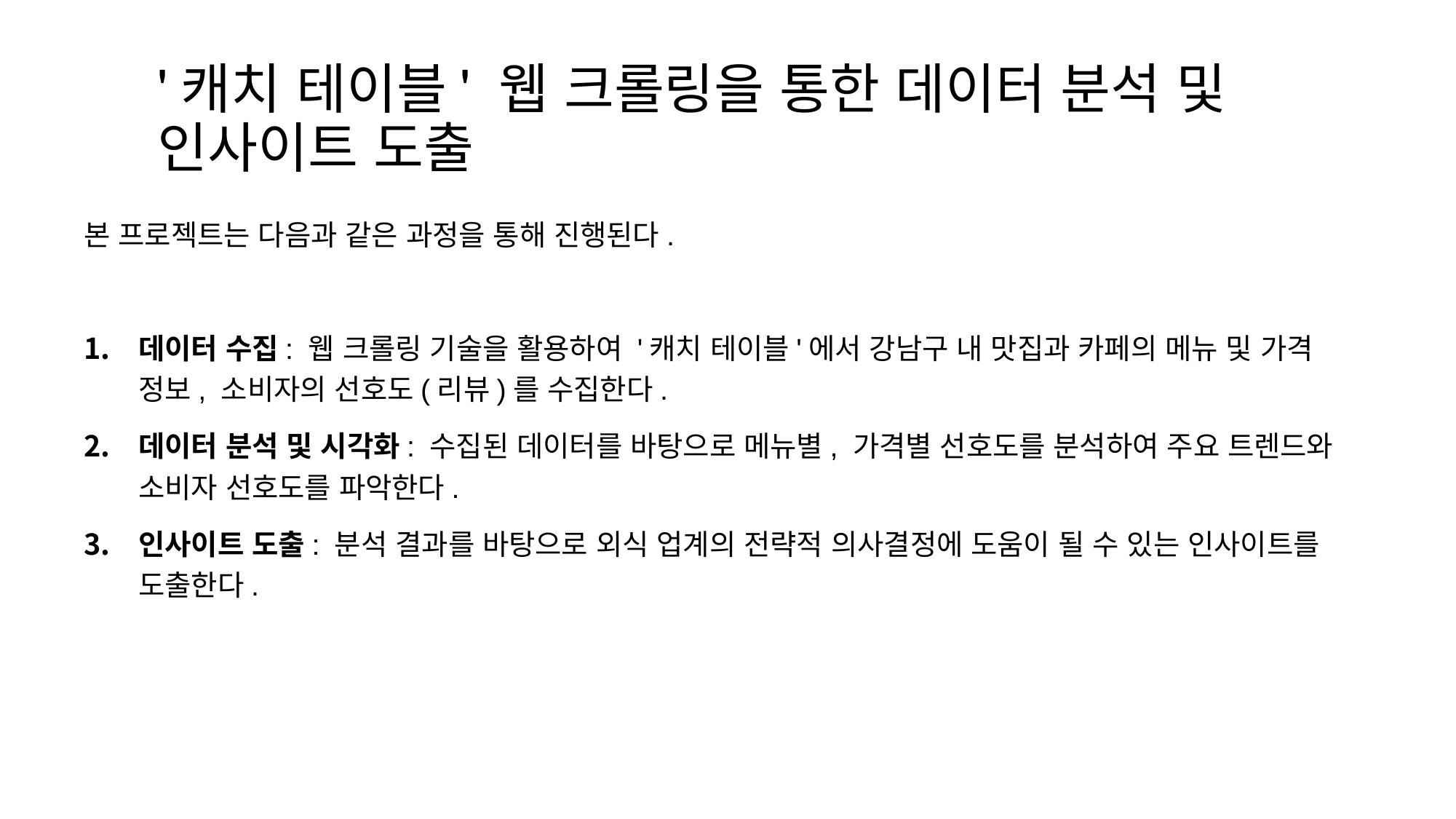

# '캐치 테이블' 웹 크롤링을 통한 데이터 분석 및 인사이트 도출
본 프로젝트는 다음과 같은 과정을 통해 진행된다.

데이터 수집: 웹 크롤링 기술을 활용하여 '캐치 테이블'에서 강남구 내 맛집과 카페의 메뉴 및 가격 정보, 소비자의 선호도(리뷰)를 수집한다.
데이터 분석 및 시각화: 수집된 데이터를 바탕으로 메뉴별, 가격별 선호도를 분석하여 주요 트렌드와 소비자 선호도를 파악한다.
인사이트 도출: 분석 결과를 바탕으로 외식 업계의 전략적 의사결정에 도움이 될 수 있는 인사이트를 도출한다.